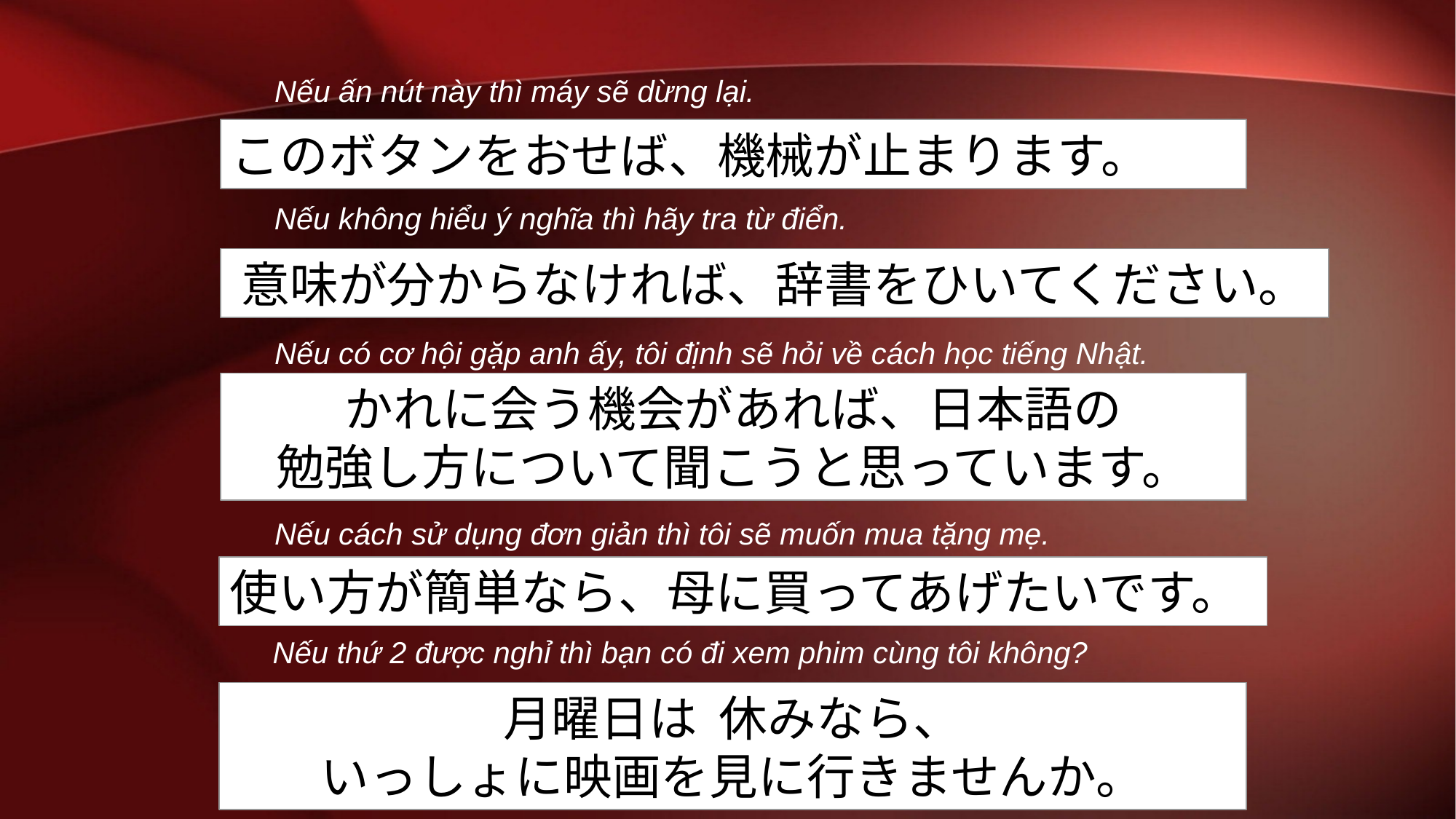

Nếu ấn nút này thì máy sẽ dừng lại.
このボタンをおせば、機械が止まります。
Nếu không hiểu ý nghĩa thì hãy tra từ điển.
意味が分からなければ、辞書をひいてください。
Nếu có cơ hội gặp anh ấy, tôi định sẽ hỏi về cách học tiếng Nhật.
かれに会う機会があれば、日本語の
勉強し方について聞こうと思っています。
Nếu cách sử dụng đơn giản thì tôi sẽ muốn mua tặng mẹ.
使い方が簡単なら、母に買ってあげたいです。
Nếu thứ 2 được nghỉ thì bạn có đi xem phim cùng tôi không?
月曜日は  休みなら、
いっしょに映画を見に行きませんか。